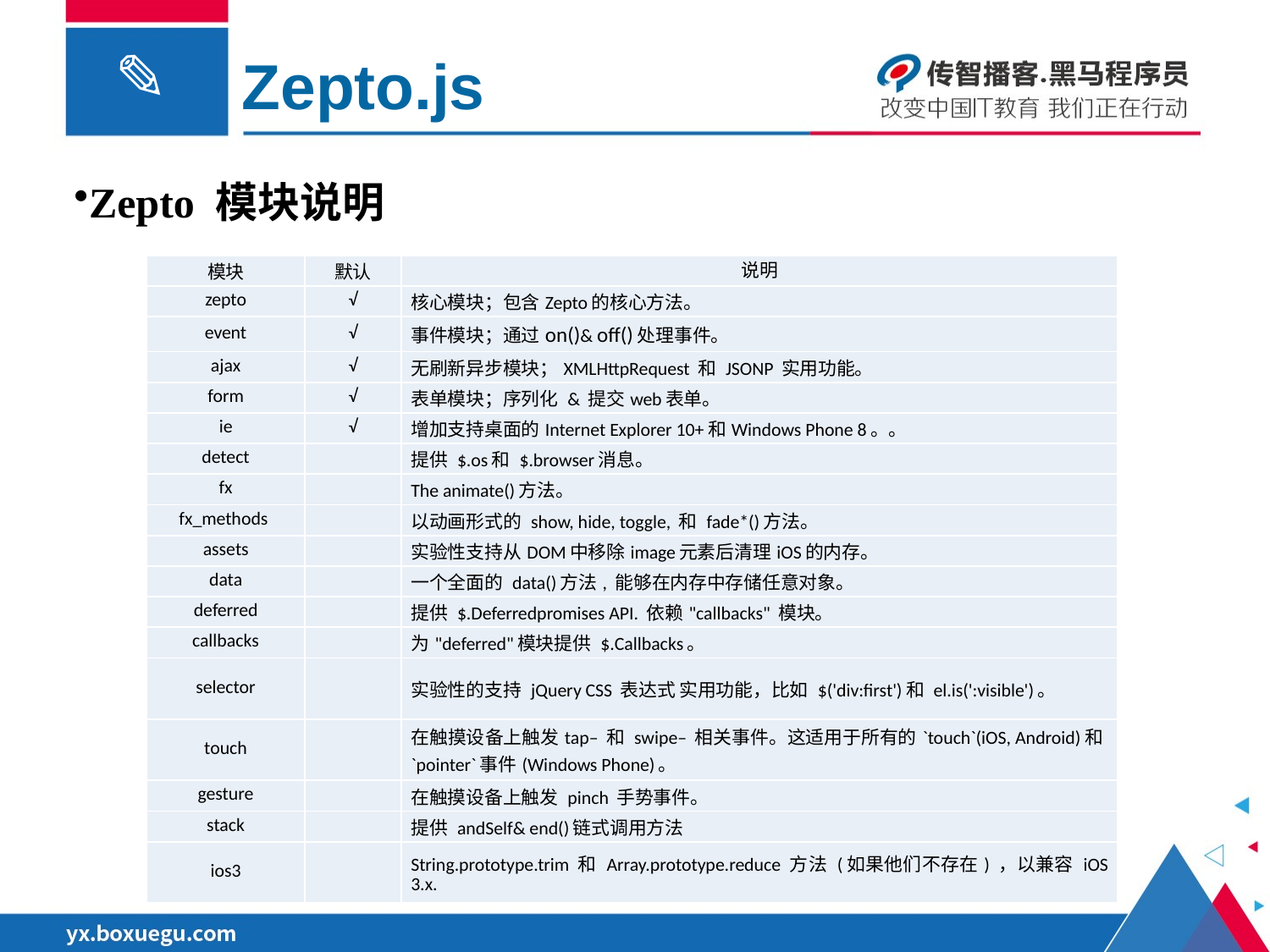

Zepto.js
Zepto 模块说明

| 模块 | 默认 | 说明 |
| --- | --- | --- |
| zepto | √ | 核心模块；包含Zepto的核心方法。 |
| event | √ | 事件模块；通过on()& off()处理事件。 |
| ajax | √ | 无刷新异步模块；XMLHttpRequest 和 JSONP 实用功能。 |
| form | √ | 表单模块；序列化 & 提交web表单。 |
| ie | √ | 增加支持桌面的Internet Explorer 10+和Windows Phone 8。。 |
| detect |  | 提供 $.os和 $.browser消息。 |
| fx |  | The animate()方法。 |
| fx\_methods |  | 以动画形式的 show, hide, toggle, 和 fade\*()方法。 |
| assets |  | 实验性支持从DOM中移除image元素后清理iOS的内存。 |
| data |  | 一个全面的 data()方法, 能够在内存中存储任意对象。 |
| deferred |  | 提供 $.Deferredpromises API. 依赖"callbacks" 模块。 |
| callbacks |  | 为"deferred"模块提供 $.Callbacks。 |
| selector |  | 实验性的支持 jQuery CSS 表达式 实用功能，比如 $('div:first')和 el.is(':visible')。 |
| touch |  | 在触摸设备上触发tap– 和 swipe– 相关事件。这适用于所有的`touch`(iOS, Android)和`pointer`事件(Windows Phone)。 |
| gesture |  | 在触摸设备上触发 pinch 手势事件。 |
| stack |  | 提供 andSelf& end()链式调用方法 |
| ios3 |  | String.prototype.trim 和 Array.prototype.reduce 方法 (如果他们不存在) ，以兼容 iOS 3.x. |